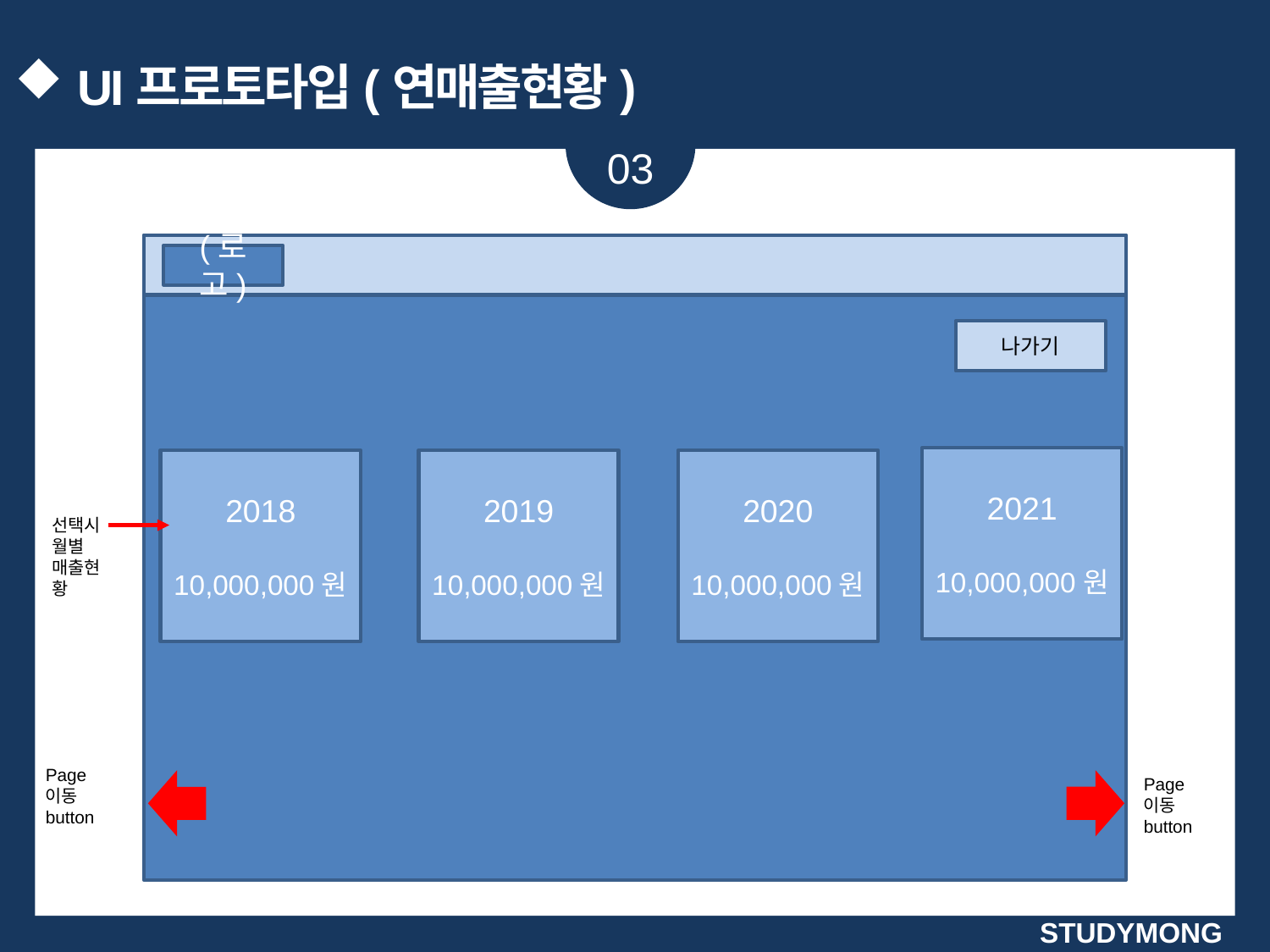

UI프로토타입(연매출현황)

03

(로고)
나가기
2021

10,000,000원
2020

10,000,000원
2019

10,000,000원
2018

10,000,000원
선택시 월별 매출현황
Page이동button
Page이동button

STUDYMONG